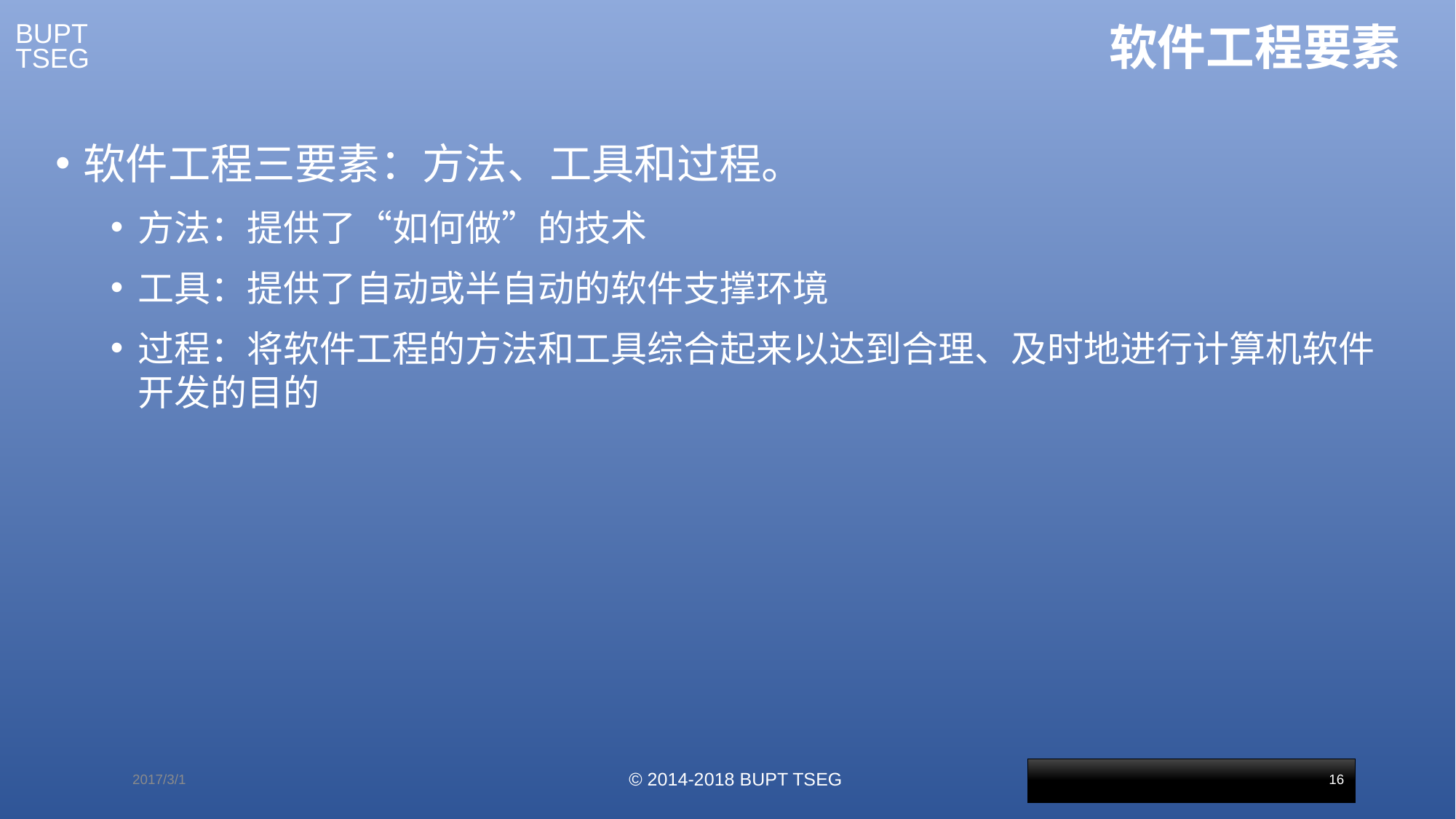

# 软件工程要素
软件工程三要素：方法、工具和过程。
方法：提供了“如何做”的技术
工具：提供了自动或半自动的软件支撑环境
过程：将软件工程的方法和工具综合起来以达到合理、及时地进行计算机软件开发的目的
2017/3/1
© 2014-2018 BUPT TSEG
16